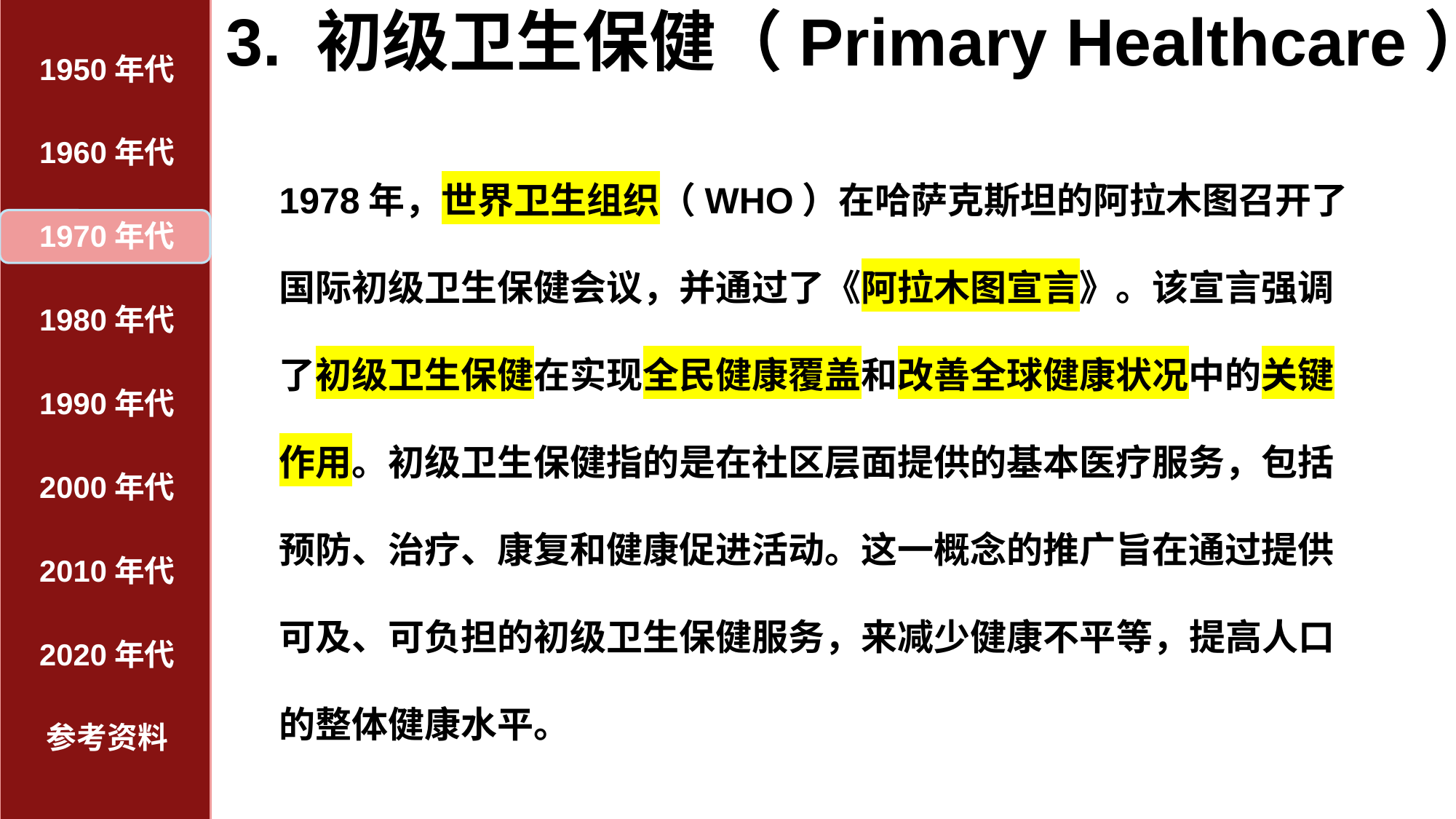

# 3. 初级卫生保健（Primary Healthcare）：

1950年代
1960年代
1978年，世界卫生组织（WHO）在哈萨克斯坦的阿拉木图召开了国际初级卫生保健会议，并通过了《阿拉木图宣言》。该宣言强调了初级卫生保健在实现全民健康覆盖和改善全球健康状况中的关键作用。初级卫生保健指的是在社区层面提供的基本医疗服务，包括预防、治疗、康复和健康促进活动。这一概念的推广旨在通过提供可及、可负担的初级卫生保健服务，来减少健康不平等，提高人口的整体健康水平。

1970年代
1980年代

1990年代

2000年代
2010年代
2020年代
参考资料